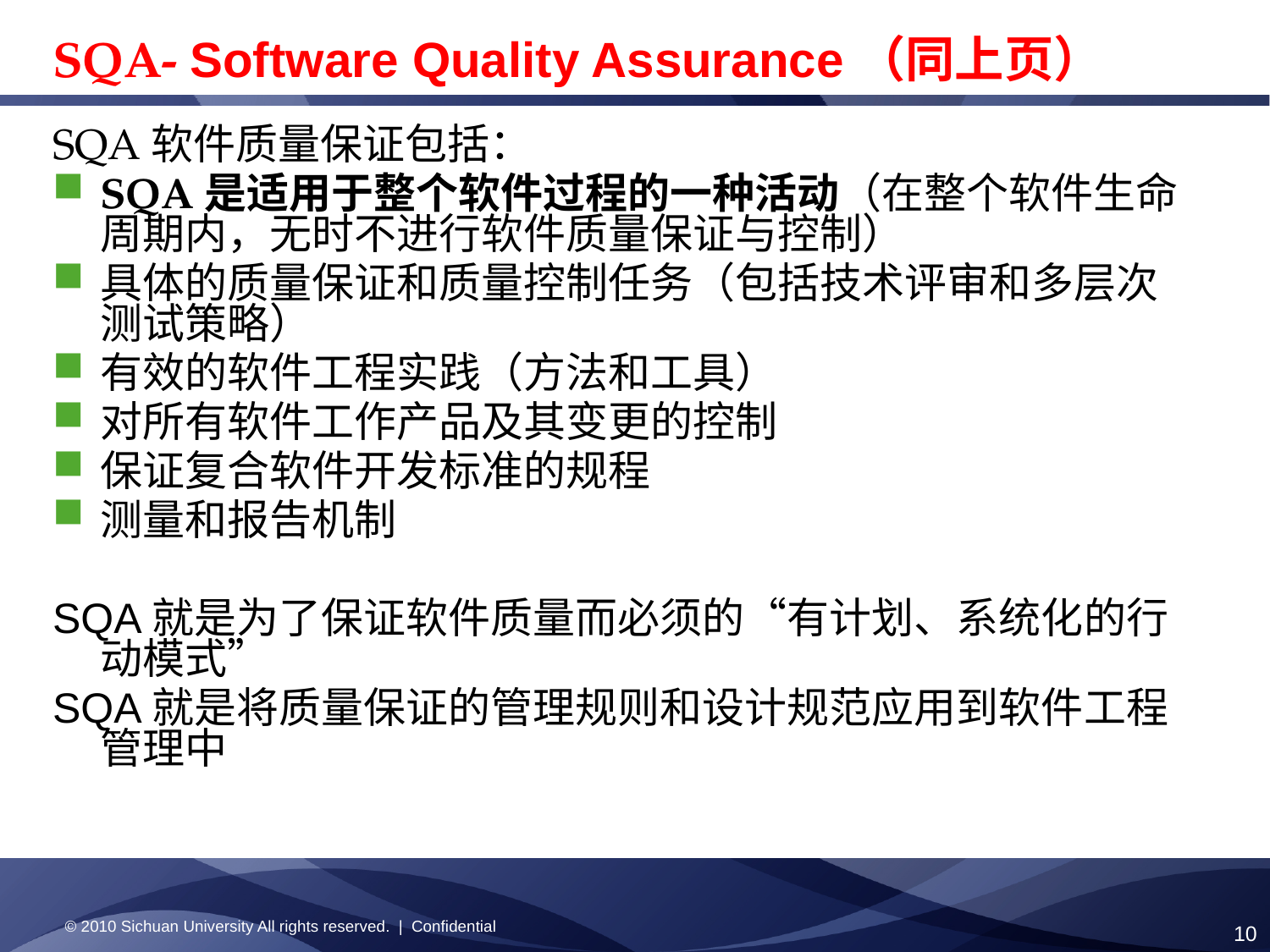

# SQA- Software Quality Assurance（同上页）
SQA软件质量保证包括：
SQA是适用于整个软件过程的一种活动（在整个软件生命周期内，无时不进行软件质量保证与控制）
具体的质量保证和质量控制任务（包括技术评审和多层次测试策略）
有效的软件工程实践（方法和工具）
对所有软件工作产品及其变更的控制
保证复合软件开发标准的规程
测量和报告机制

SQA就是为了保证软件质量而必须的“有计划、系统化的行动模式”
SQA就是将质量保证的管理规则和设计规范应用到软件工程管理中
© 2010 Sichuan University All rights reserved.  |  Confidential
10